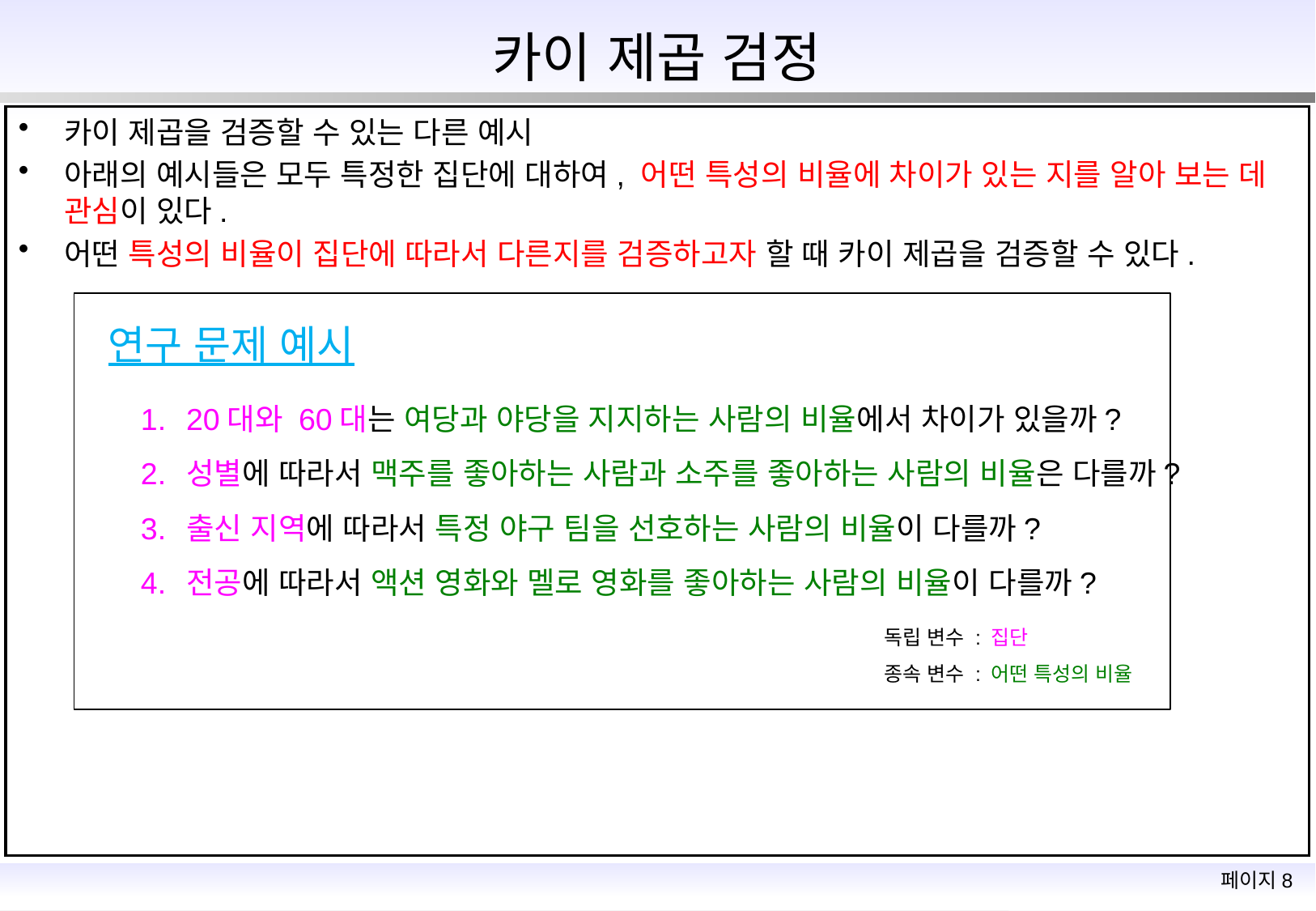

# 카이 제곱 검정
카이 제곱을 검증할 수 있는 다른 예시
아래의 예시들은 모두 특정한 집단에 대하여, 어떤 특성의 비율에 차이가 있는 지를 알아 보는 데 관심이 있다.
어떤 특성의 비율이 집단에 따라서 다른지를 검증하고자 할 때 카이 제곱을 검증할 수 있다.

연구 문제 예시
20대와 60대는 여당과 야당을 지지하는 사람의 비율에서 차이가 있을까?
성별에 따라서 맥주를 좋아하는 사람과 소주를 좋아하는 사람의 비율은 다를까?
출신 지역에 따라서 특정 야구 팀을 선호하는 사람의 비율이 다를까?
전공에 따라서 액션 영화와 멜로 영화를 좋아하는 사람의 비율이 다를까?
독립 변수 : 집단
종속 변수 : 어떤 특성의 비율